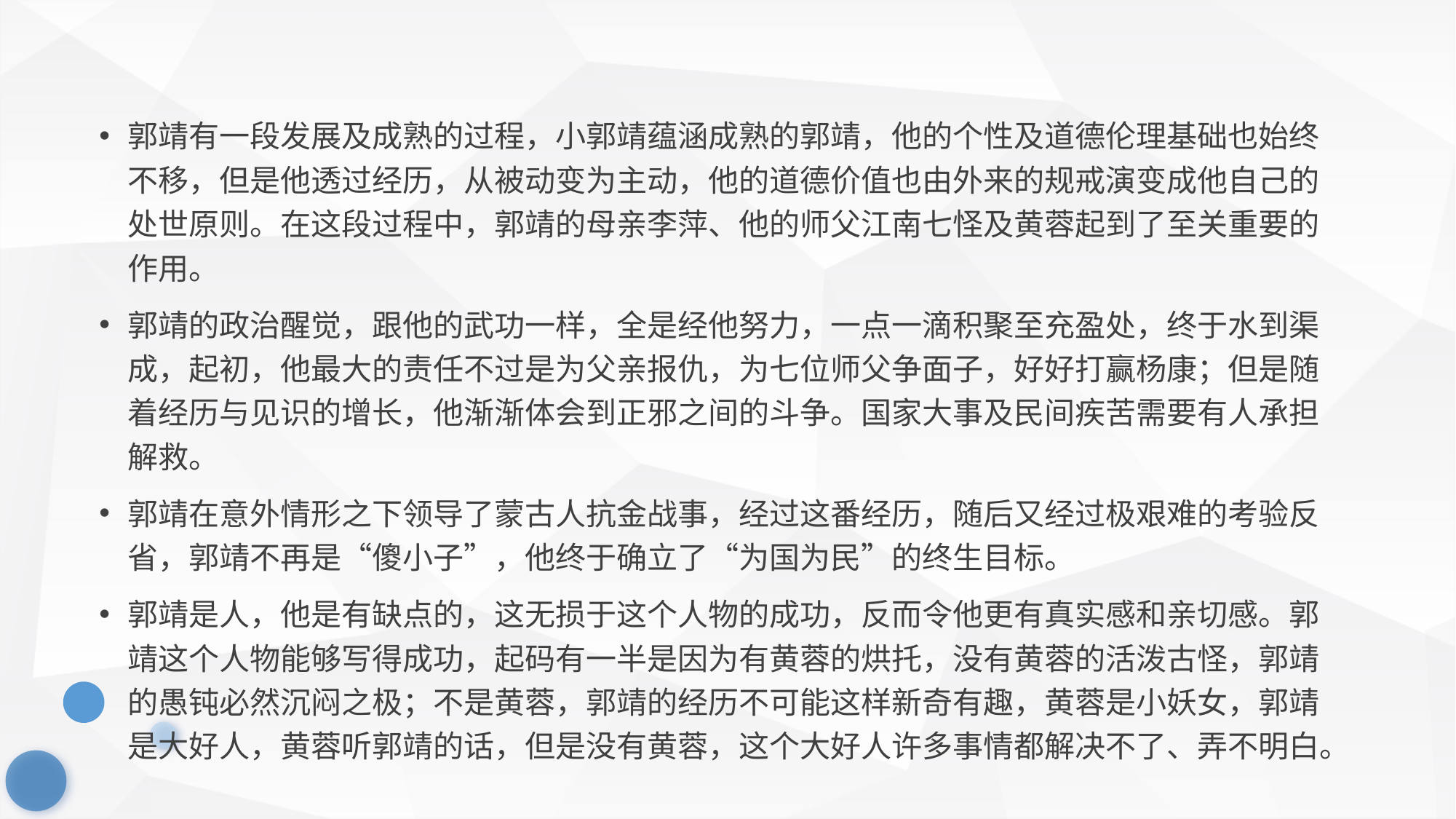

郭靖有一段发展及成熟的过程，小郭靖蕴涵成熟的郭靖，他的个性及道德伦理基础也始终不移，但是他透过经历，从被动变为主动，他的道德价值也由外来的规戒演变成他自己的处世原则。在这段过程中，郭靖的母亲李萍、他的师父江南七怪及黄蓉起到了至关重要的作用。
郭靖的政治醒觉，跟他的武功一样，全是经他努力，一点一滴积聚至充盈处，终于水到渠成，起初，他最大的责任不过是为父亲报仇，为七位师父争面子，好好打赢杨康；但是随着经历与见识的增长，他渐渐体会到正邪之间的斗争。国家大事及民间疾苦需要有人承担解救。
郭靖在意外情形之下领导了蒙古人抗金战事，经过这番经历，随后又经过极艰难的考验反省，郭靖不再是“傻小子”，他终于确立了“为国为民”的终生目标。
郭靖是人，他是有缺点的，这无损于这个人物的成功，反而令他更有真实感和亲切感。郭靖这个人物能够写得成功，起码有一半是因为有黄蓉的烘托，没有黄蓉的活泼古怪，郭靖的愚钝必然沉闷之极；不是黄蓉，郭靖的经历不可能这样新奇有趣，黄蓉是小妖女，郭靖是大好人，黄蓉听郭靖的话，但是没有黄蓉，这个大好人许多事情都解决不了、弄不明白。